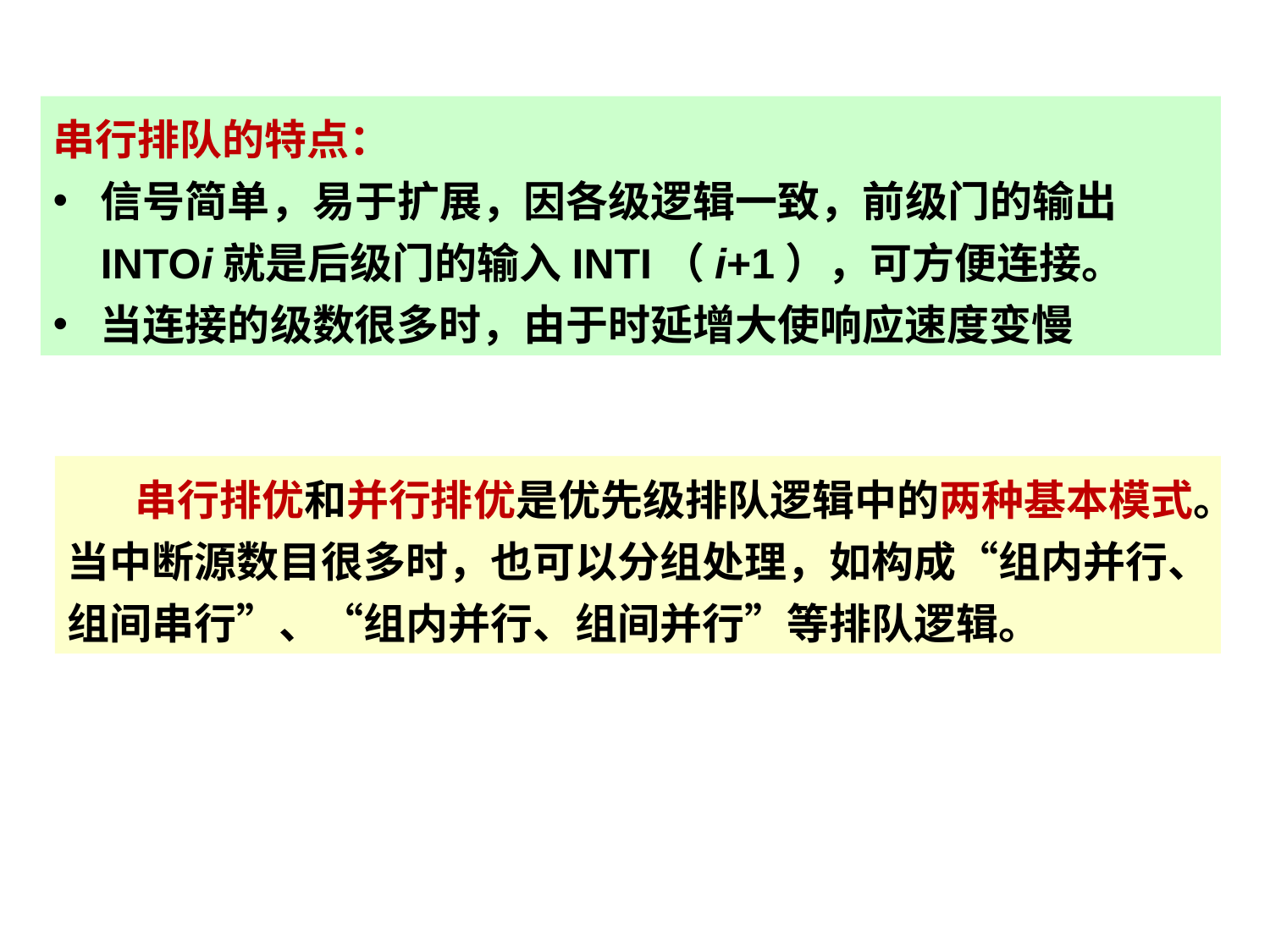

串行排队的特点：
信号简单，易于扩展，因各级逻辑一致，前级门的输出INTOi就是后级门的输入INTI（i+1），可方便连接。
当连接的级数很多时，由于时延增大使响应速度变慢
      串行排优和并行排优是优先级排队逻辑中的两种基本模式。当中断源数目很多时，也可以分组处理，如构成“组内并行、组间串行”、“组内并行、组间并行”等排队逻辑。
63